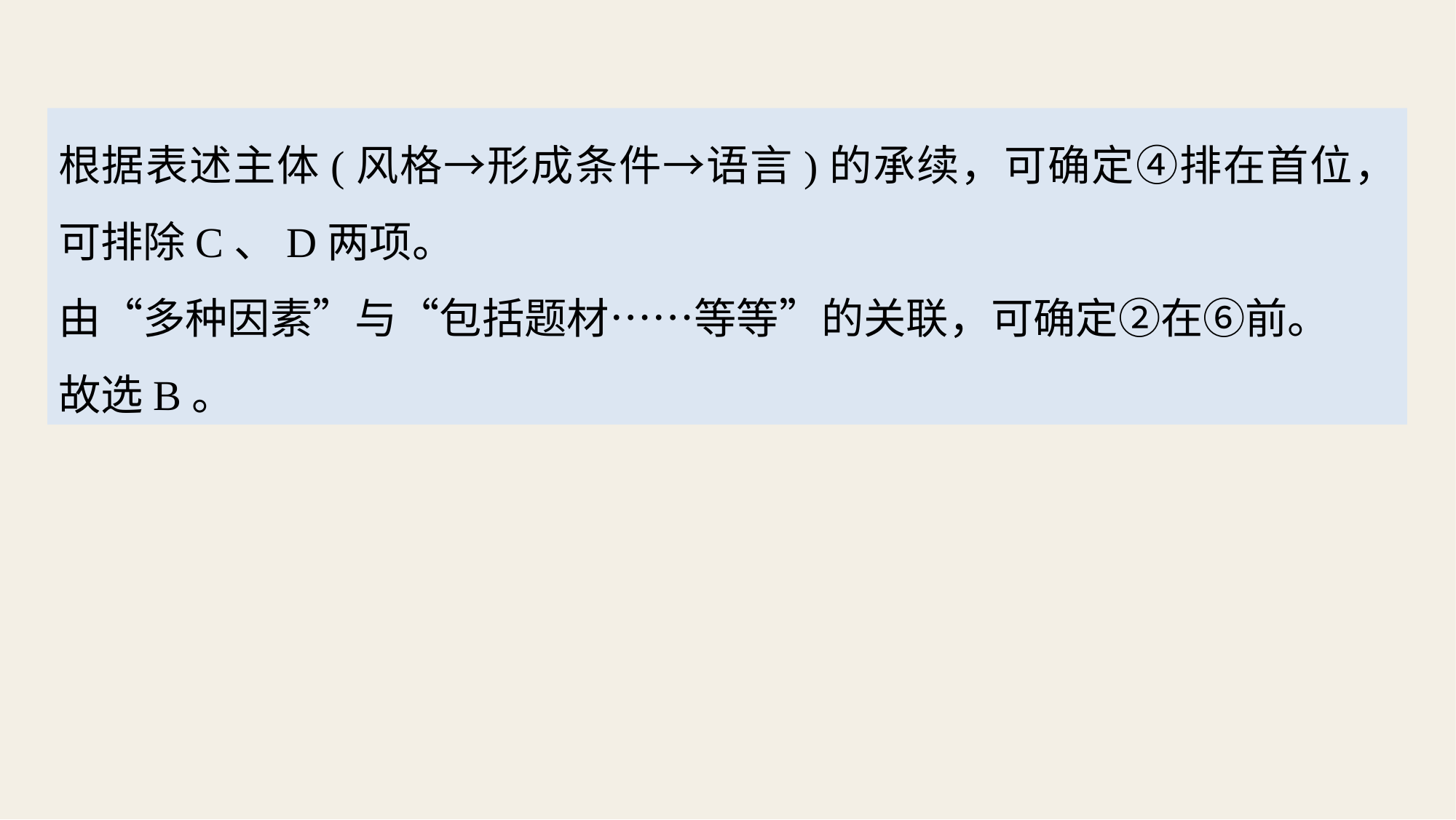

根据表述主体(风格→形成条件→语言)的承续，可确定④排在首位，可排除C、D两项。
由“多种因素”与“包括题材……等等”的关联，可确定②在⑥前。
故选B。